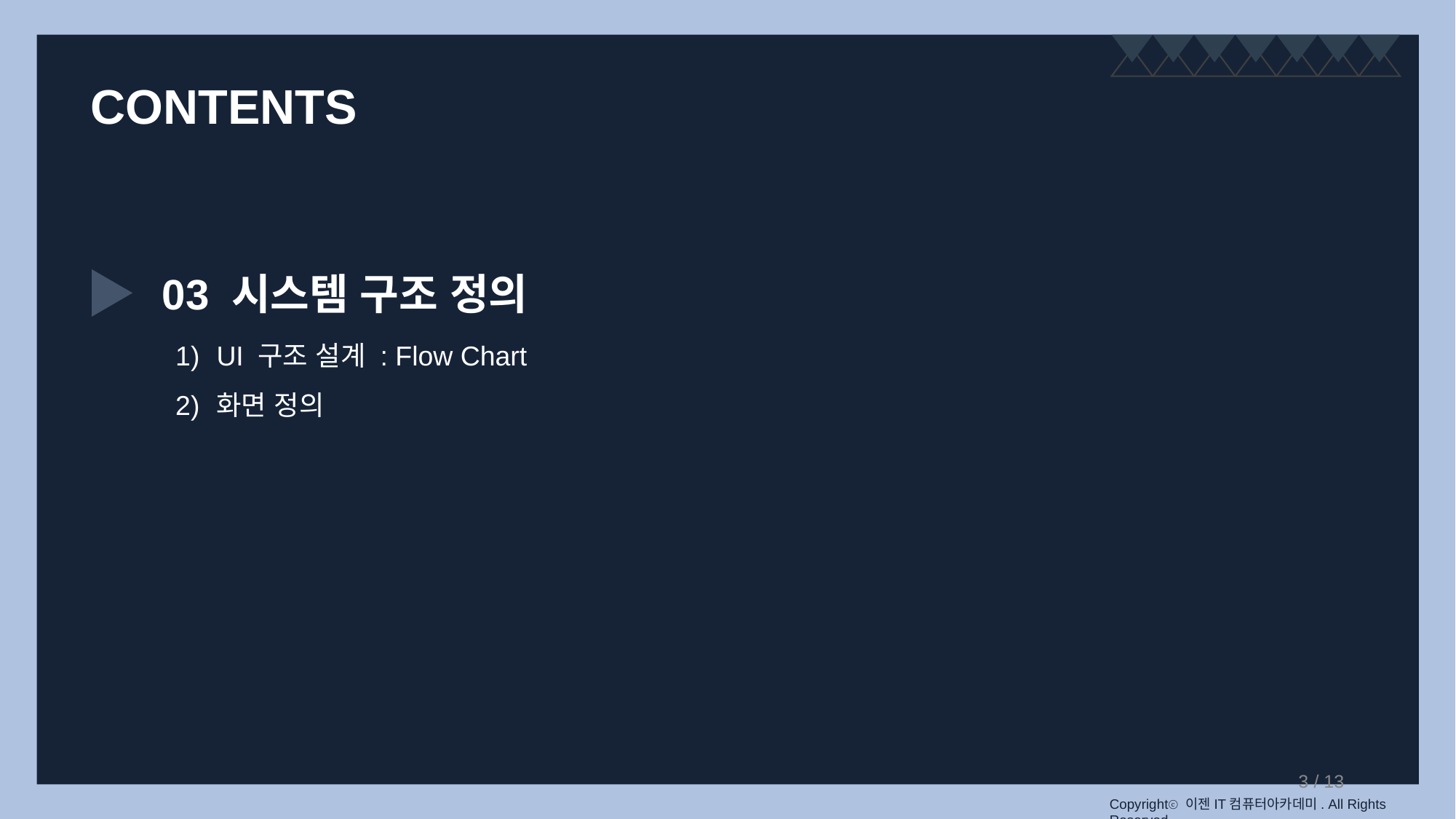

CONTENTS
03 시스템 구조 정의

UI 구조 설계 : Flow Chart
화면 정의
3 / 13